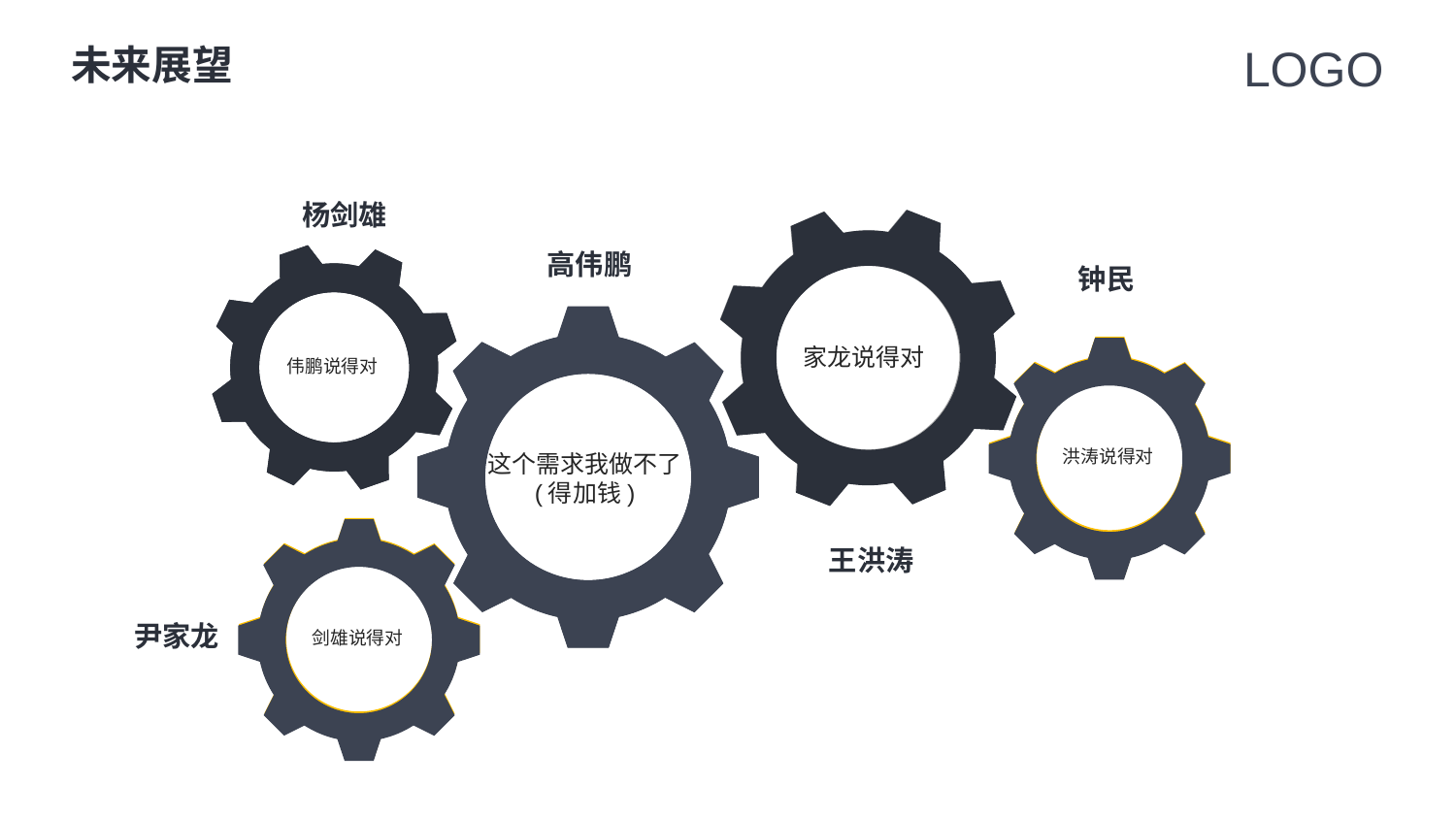

LOGO
未来展望
杨剑雄

高伟鹏

钟民
家龙说得对
伟鹏说得对

洪涛说得对
这个需求我做不了
(得加钱)

王洪涛
剑雄说得对
尹家龙